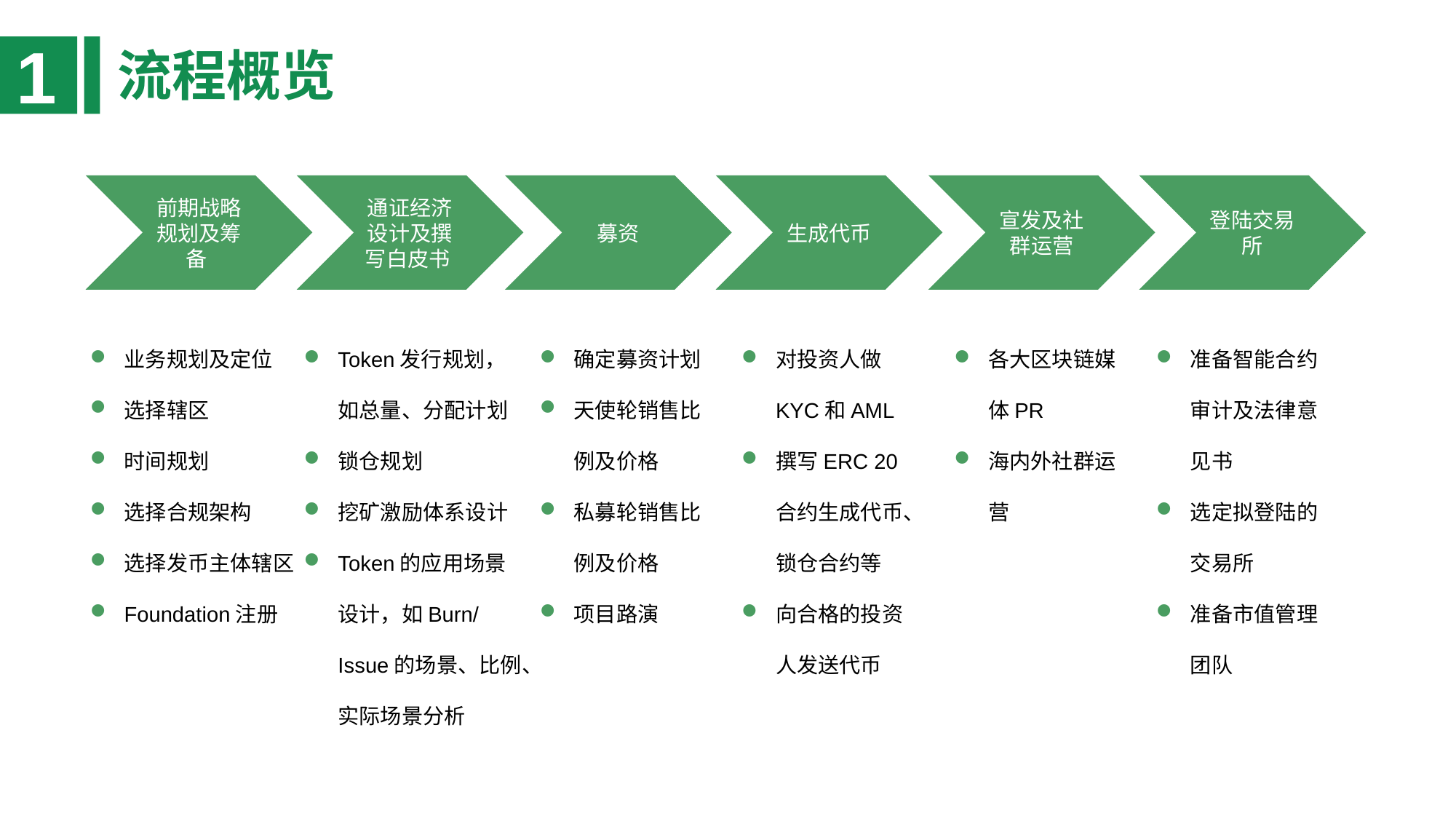

1
流程概览

前期战略规划及筹备
通证经济设计及撰写白皮书
募资
生成代币
宣发及社群运营
登陆交易所
确定募资计划
天使轮销售比例及价格
私募轮销售比例及价格
项目路演
对投资人做KYC和AML
撰写ERC 20合约生成代币、锁仓合约等
向合格的投资人发送代币

各大区块链媒体PR
海内外社群运营

准备智能合约审计及法律意见书
选定拟登陆的交易所
准备市值管理团队

Token发行规划，如总量、分配计划
锁仓规划
挖矿激励体系设计
Token的应用场景设计，如Burn/Issue的场景、比例、实际场景分析

业务规划及定位
选择辖区
时间规划
选择合规架构
选择发币主体辖区
Foundation注册